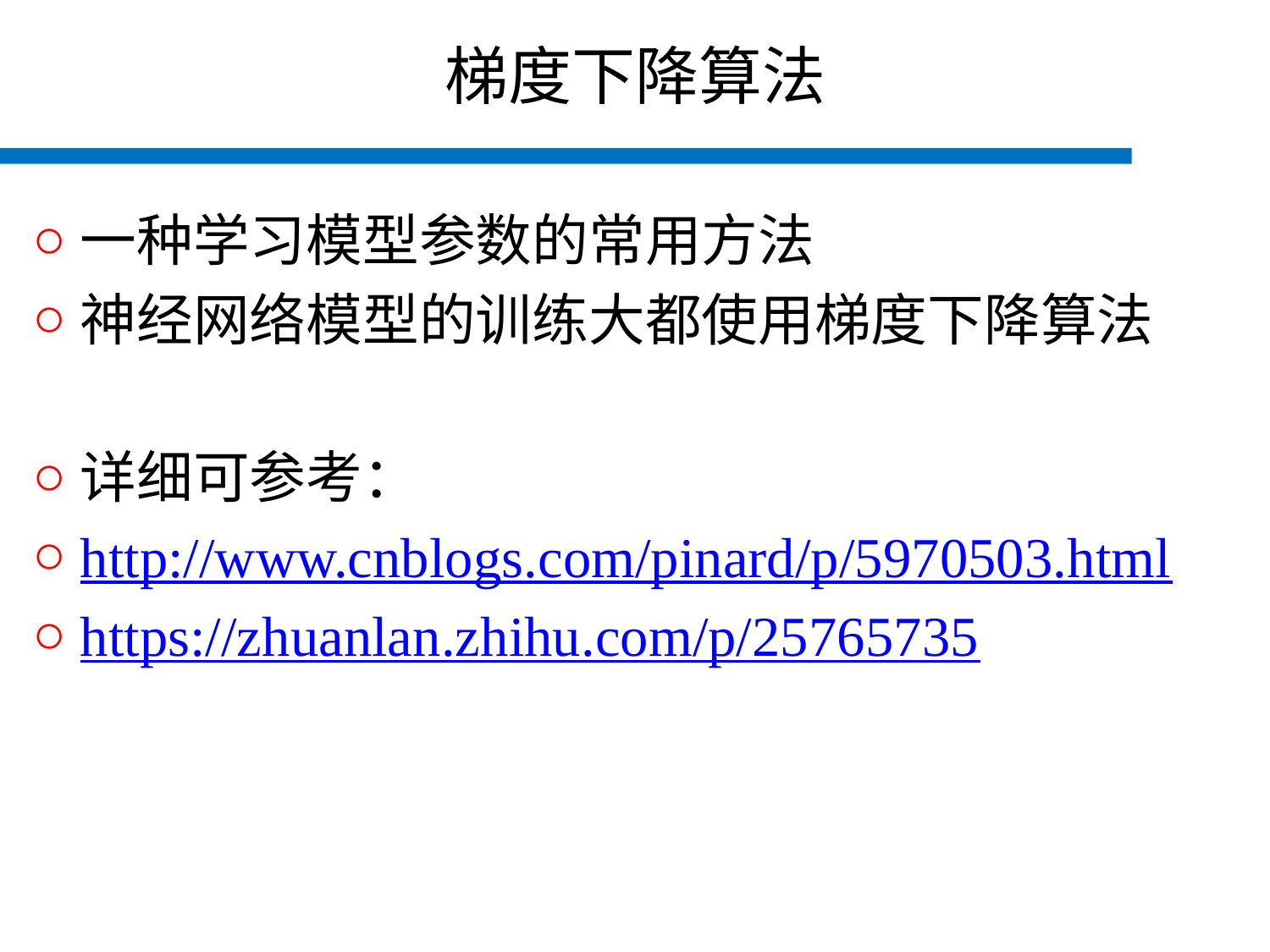

# 梯度下降算法
一种学习模型参数的常用方法
神经网络模型的训练大都使用梯度下降算法

详细可参考：
http://www.cnblogs.com/pinard/p/5970503.html
https://zhuanlan.zhihu.com/p/25765735